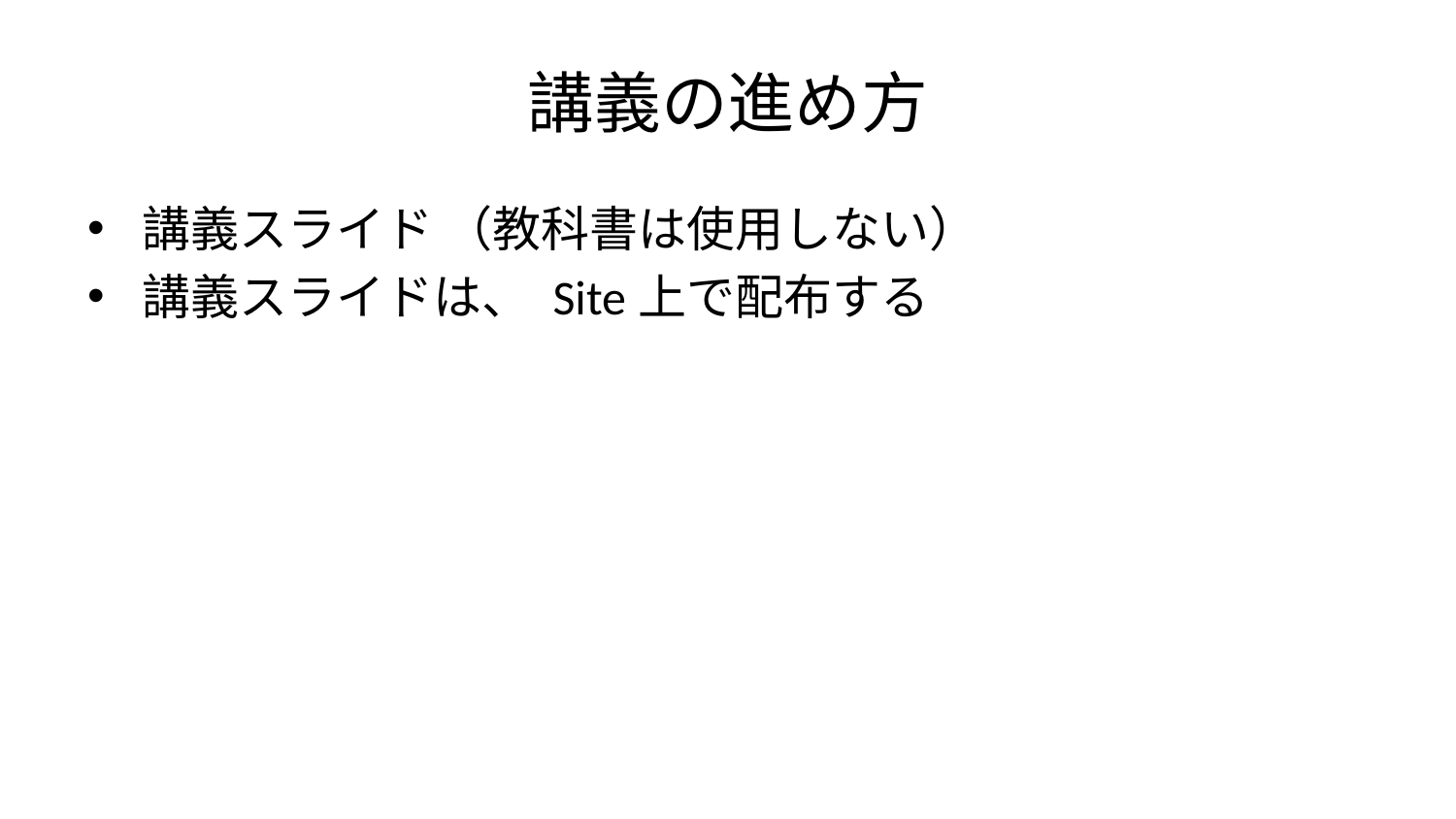

# 講義の進め方
講義スライド （教科書は使用しない）
講義スライドは、 Site上で配布する